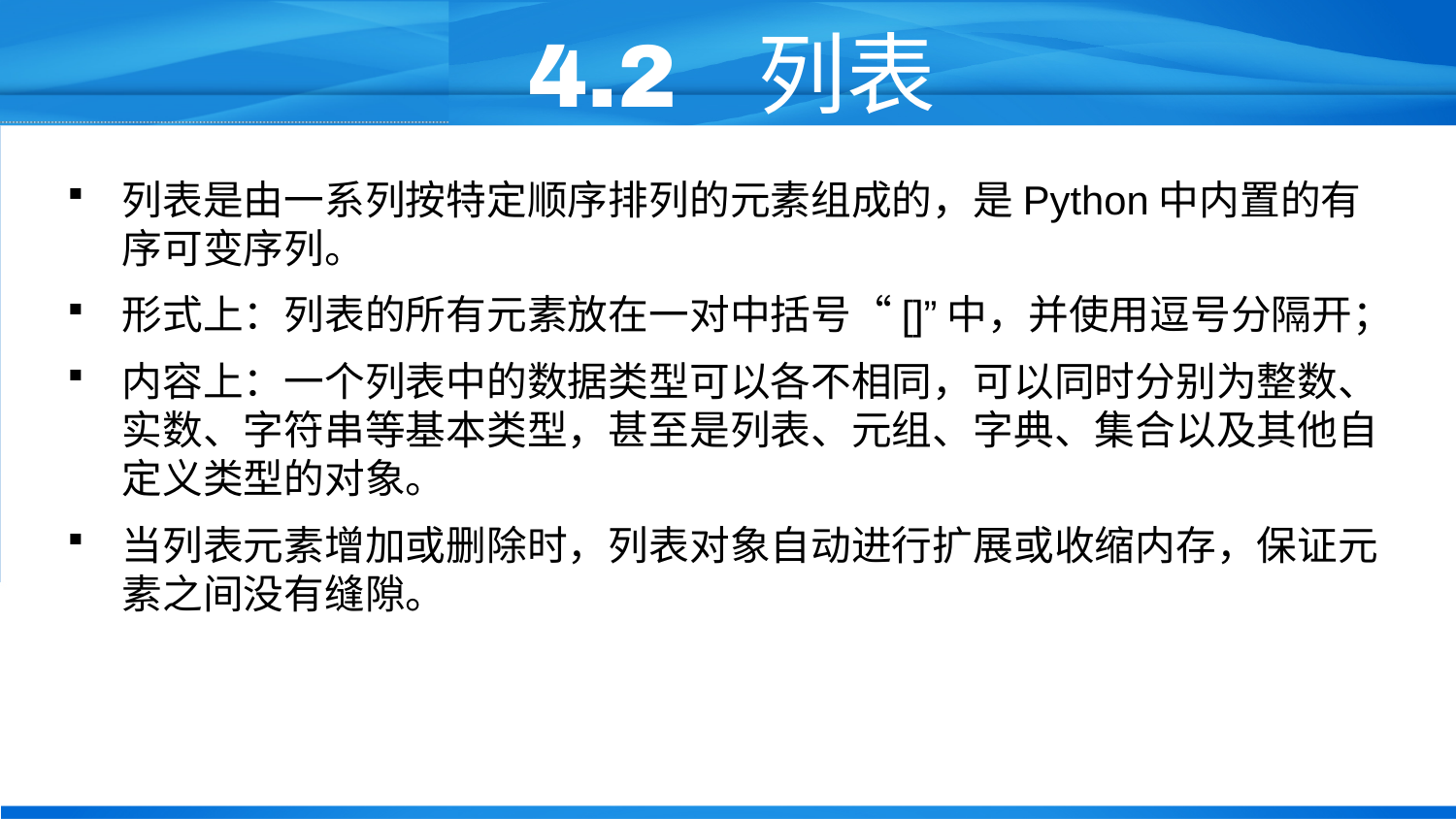

# 4.2  列表
列表是由一系列按特定顺序排列的元素组成的，是Python中内置的有序可变序列。
形式上：列表的所有元素放在一对中括号“[]”中，并使用逗号分隔开；
内容上：一个列表中的数据类型可以各不相同，可以同时分别为整数、实数、字符串等基本类型，甚至是列表、元组、字典、集合以及其他自定义类型的对象。
当列表元素增加或删除时，列表对象自动进行扩展或收缩内存，保证元素之间没有缝隙。